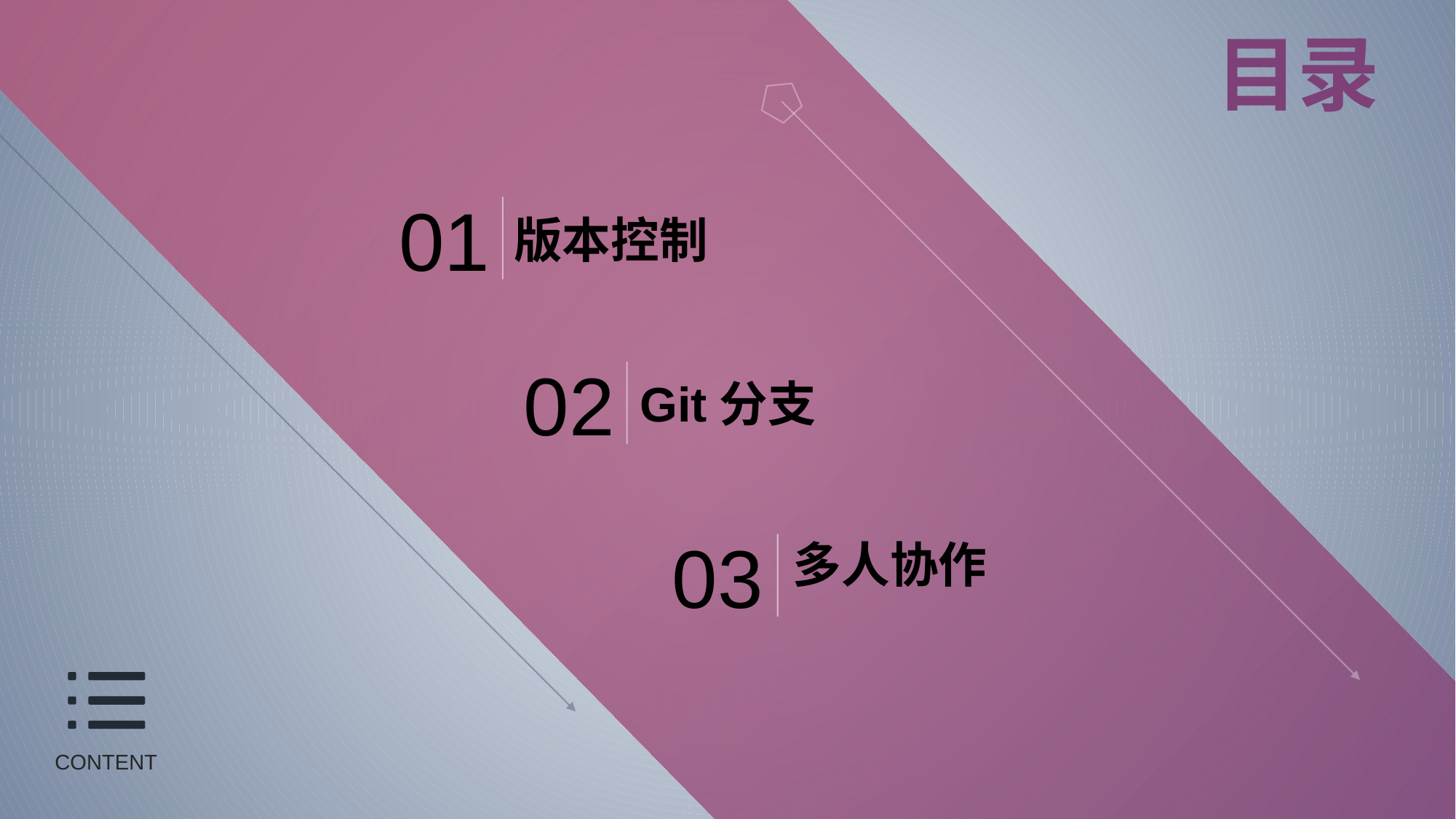

目录

01
版本控制
02
Git分支
03
多人协作

CONTENT